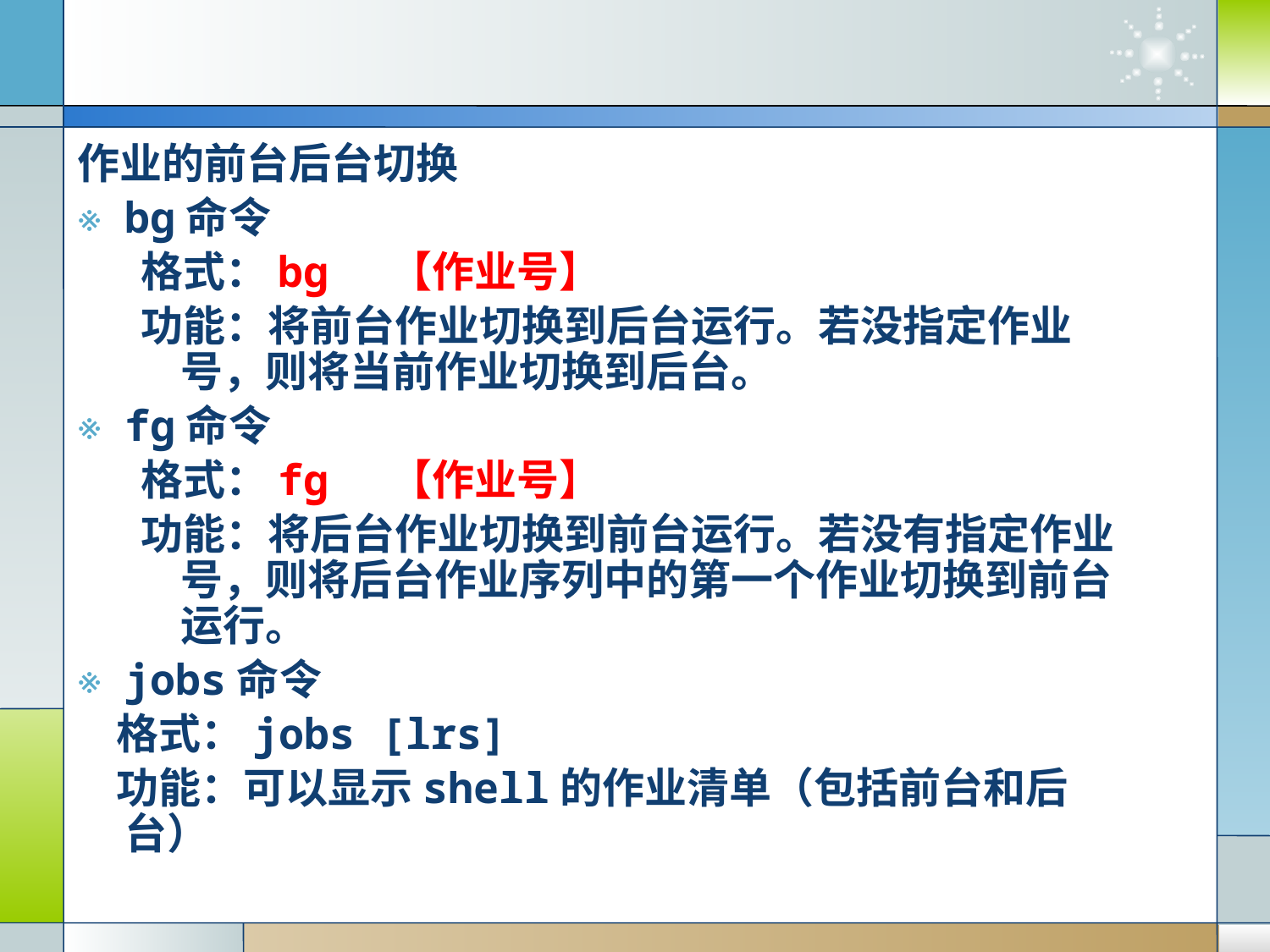

作业的前台后台切换
bg命令
格式：bg  【作业号】
功能：将前台作业切换到后台运行。若没指定作业号，则将当前作业切换到后台。
fg命令
格式：fg  【作业号】
功能：将后台作业切换到前台运行。若没有指定作业号，则将后台作业序列中的第一个作业切换到前台运行。
jobs命令
   格式：jobs [lrs]
   功能：可以显示shell的作业清单（包括前台和后台）
113